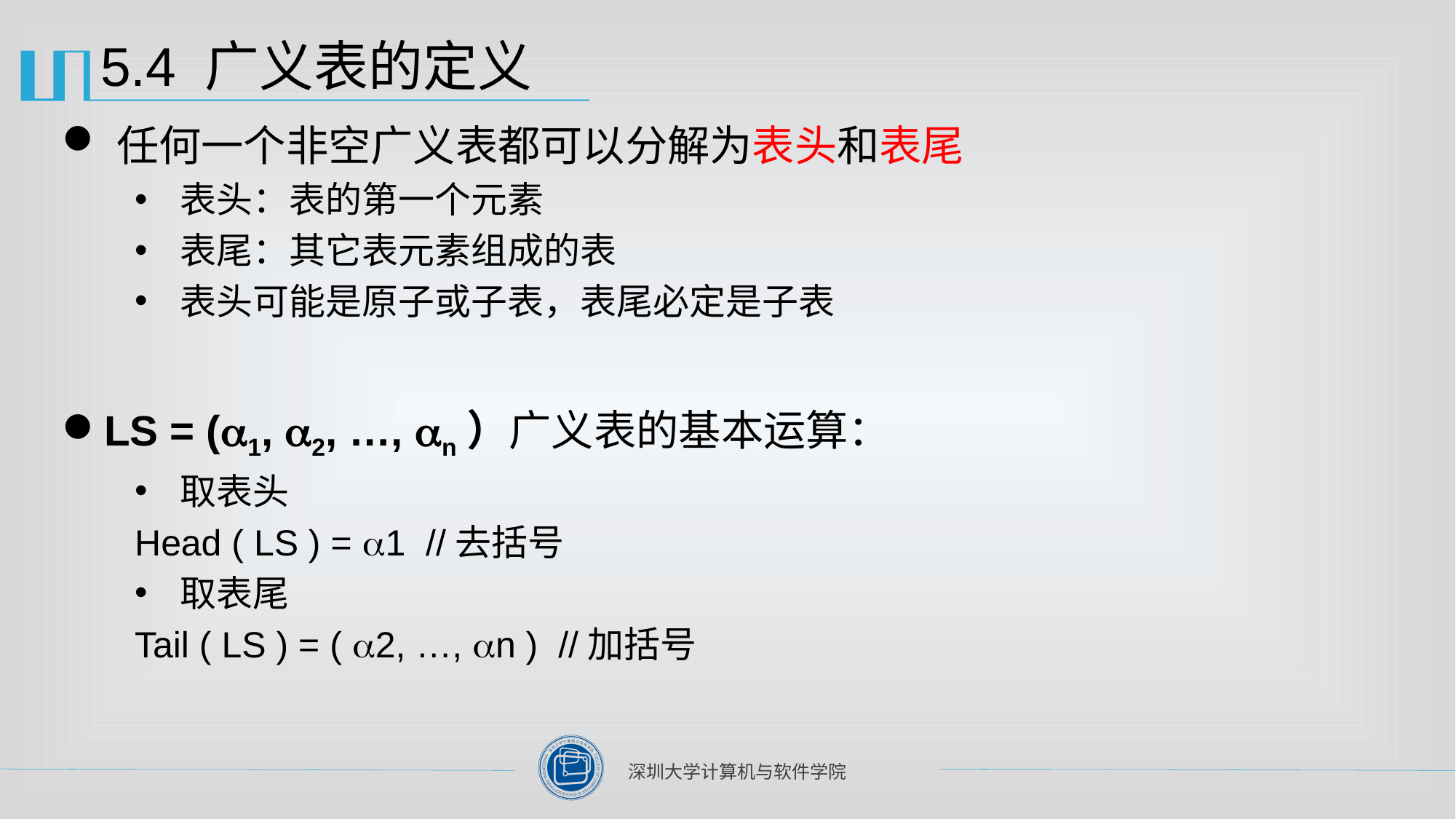

# 5.4 广义表的定义
任何一个非空广义表都可以分解为表头和表尾
表头：表的第一个元素
表尾：其它表元素组成的表
表头可能是原子或子表，表尾必定是子表

LS = (α1, α2, …, αn）广义表的基本运算：
取表头
Head ( LS ) = α1  //去括号
取表尾
Tail ( LS ) = ( α2, …, αn )  //加括号

28